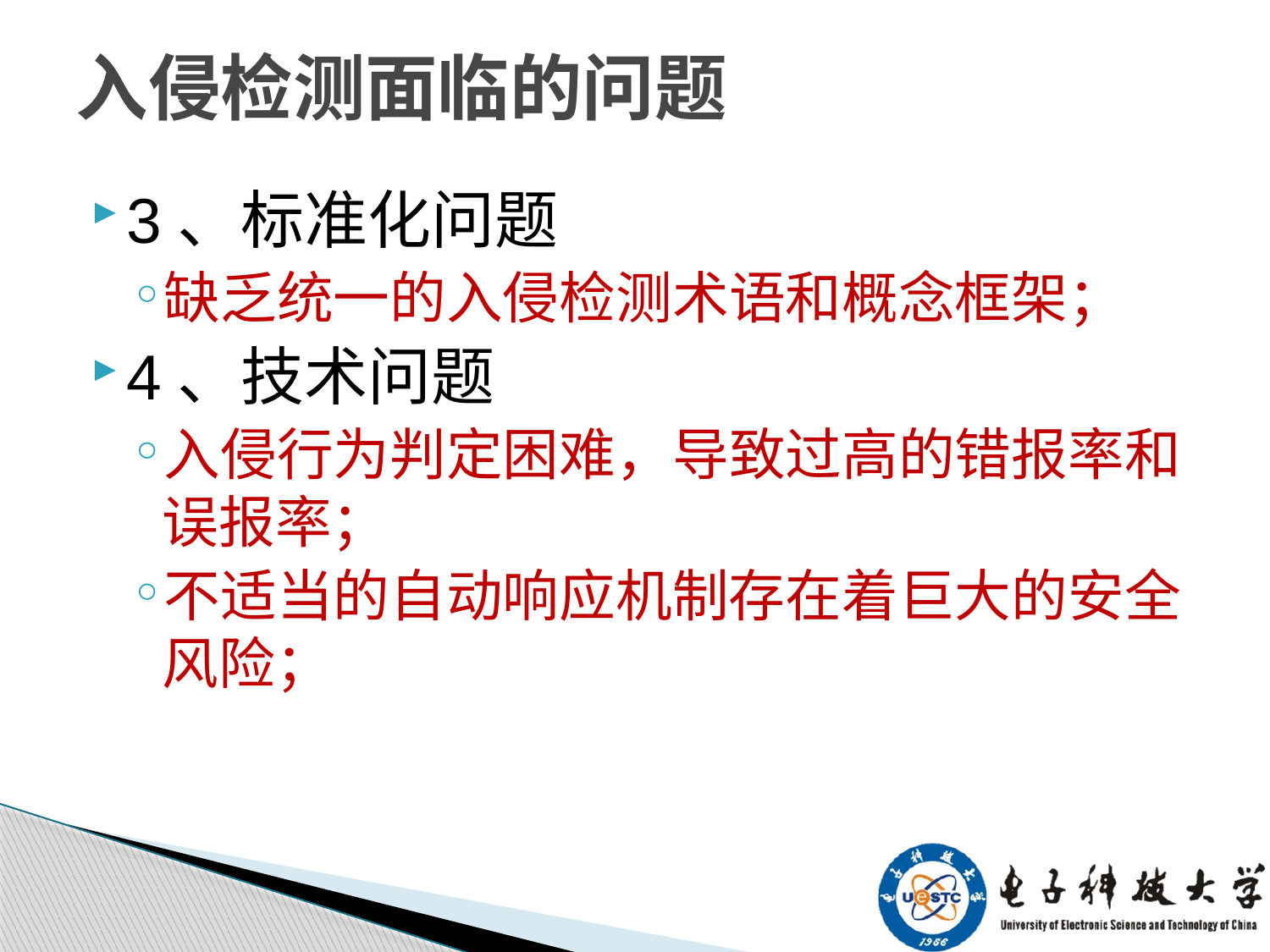

# 入侵检测面临的问题
3、标准化问题
缺乏统一的入侵检测术语和概念框架；
4、技术问题
入侵行为判定困难，导致过高的错报率和误报率；
不适当的自动响应机制存在着巨大的安全风险；